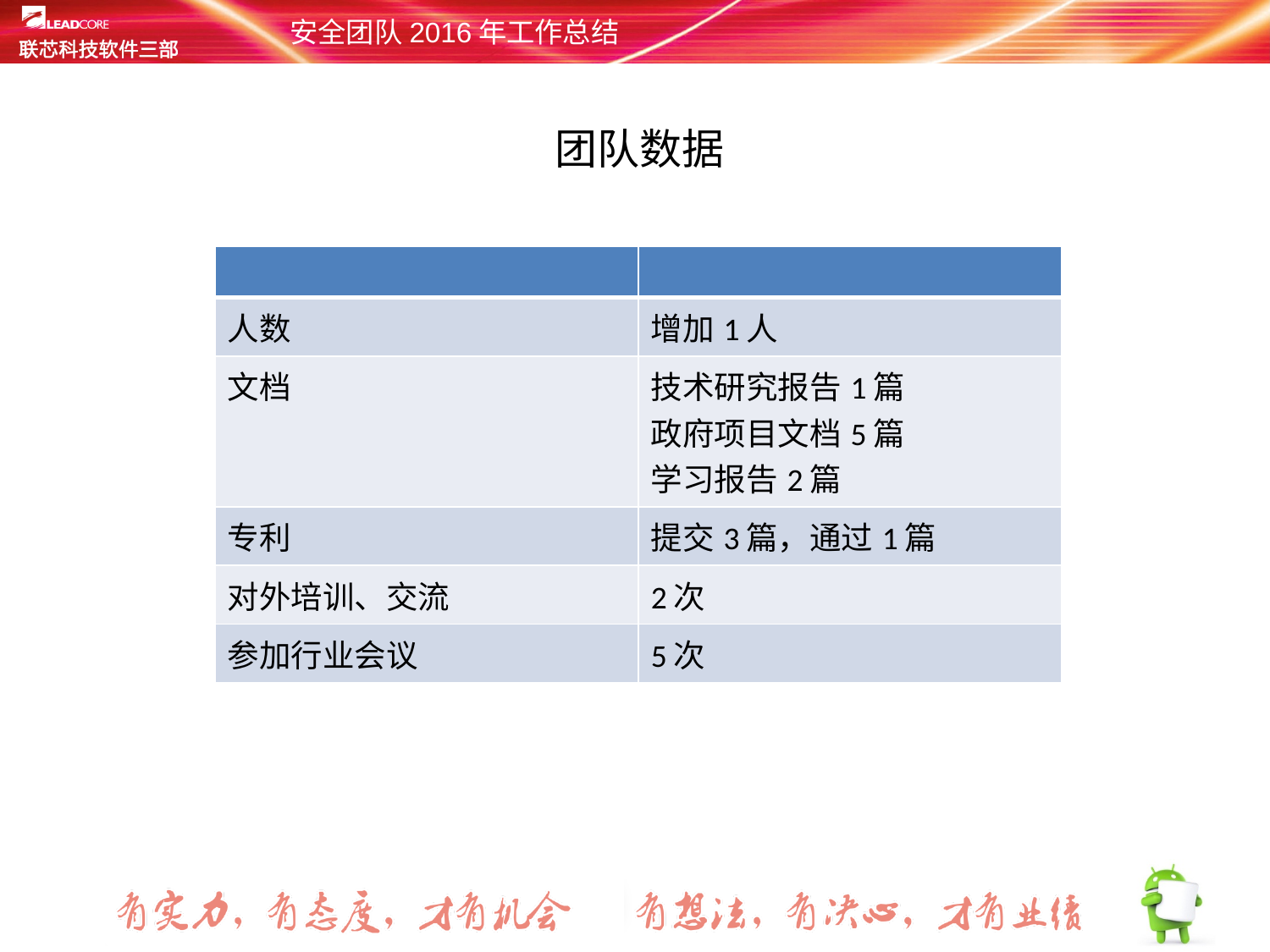

# 安全团队2016年工作总结
团队数据
|  |  |
| --- | --- |
| 人数 | 增加1人 |
| 文档 | 技术研究报告1篇 政府项目文档5篇 学习报告2篇 |
| 专利 | 提交3篇，通过1篇 |
| 对外培训、交流 | 2次 |
| 参加行业会议 | 5次 |